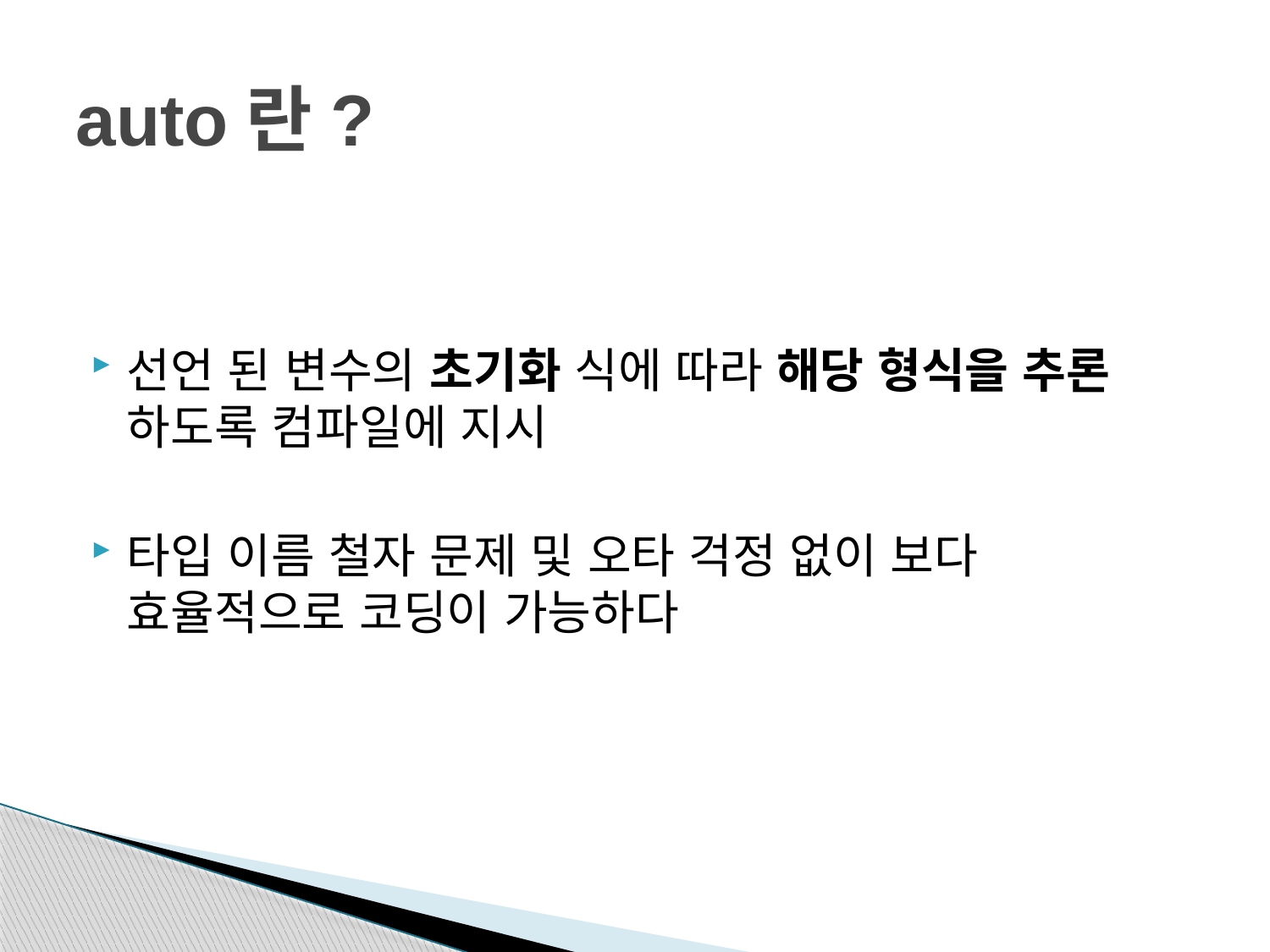

# auto란?

선언 된 변수의 초기화 식에 따라 해당 형식을 추론 하도록 컴파일에 지시

타입 이름 철자 문제 및 오타 걱정 없이 보다 효율적으로 코딩이 가능하다